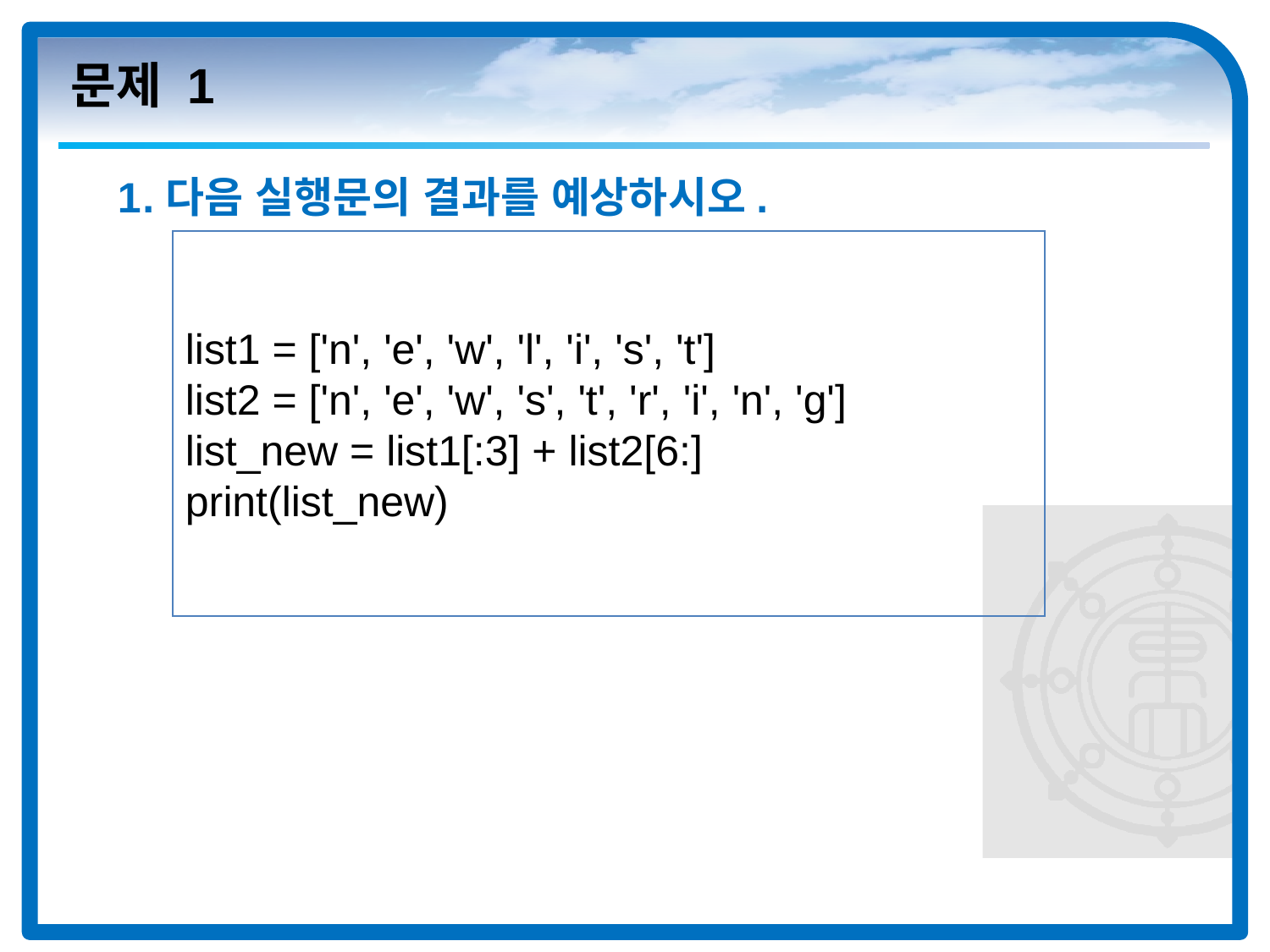

# 문제 1
다음 실행문의 결과를 예상하시오.

list1 = ['n', 'e', 'w', 'l', 'i', 's', 't']
list2 = ['n', 'e', 'w', 's', 't', 'r', 'i', 'n', 'g']
list_new = list1[:3] + list2[6:]
print(list_new)